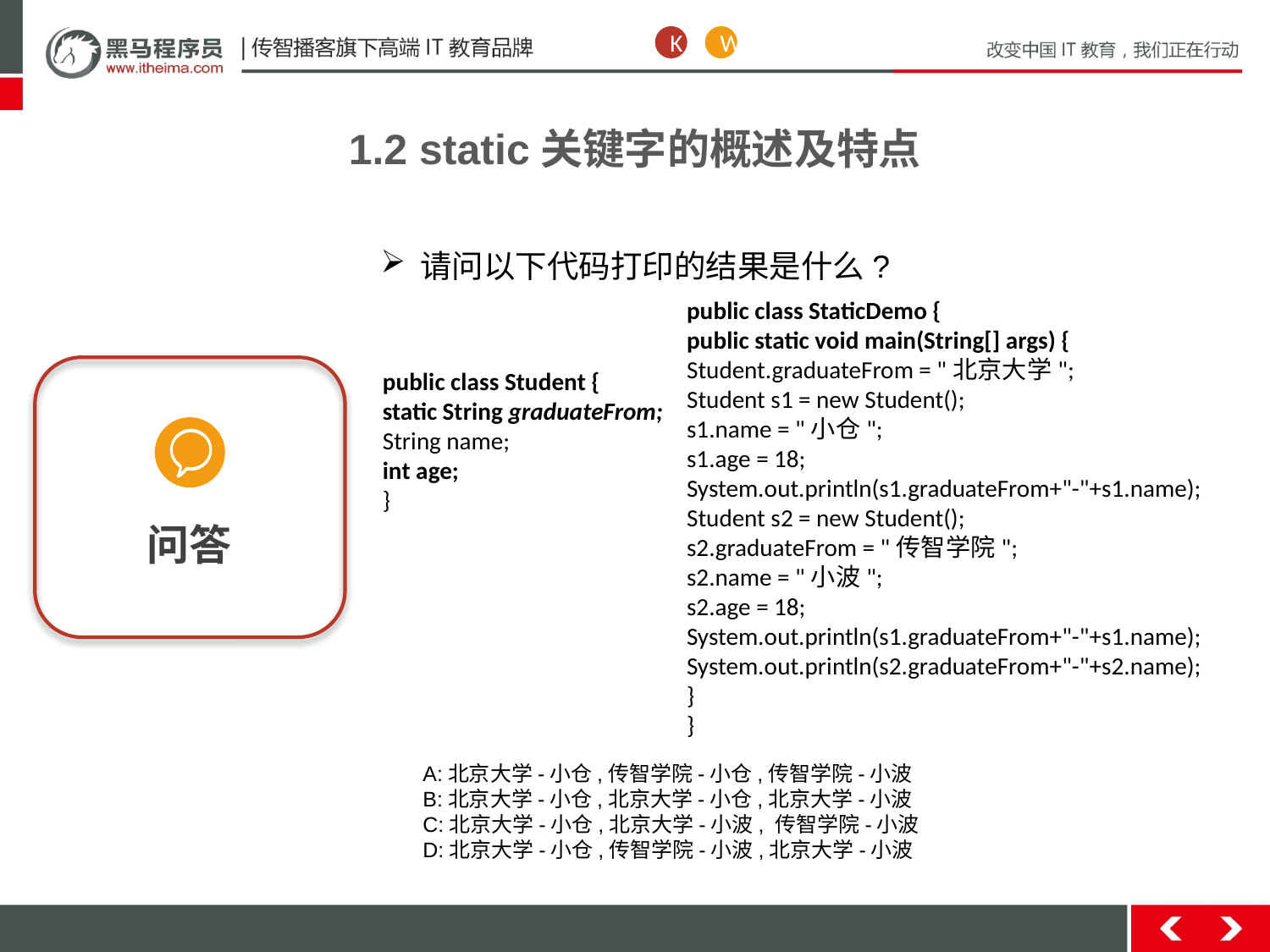

K
W
1.2 static关键字的概述及特点
请问以下代码打印的结果是什么?
public class StaticDemo {
public static void main(String[] args) {
Student.graduateFrom = "北京大学";
Student s1 = new Student();
s1.name = "小仓";
s1.age = 18;
System.out.println(s1.graduateFrom+"-"+s1.name);
Student s2 = new Student();
s2.graduateFrom = "传智学院";
s2.name = "小波";
s2.age = 18;
System.out.println(s1.graduateFrom+"-"+s1.name);
System.out.println(s2.graduateFrom+"-"+s2.name);
}
}

public class Student {
static String graduateFrom;
String name;
int age;
}

问答
A:北京大学-小仓,传智学院-小仓,传智学院-小波
B:北京大学-小仓,北京大学-小仓,北京大学-小波
C:北京大学-小仓,北京大学-小波, 传智学院-小波
D:北京大学-小仓,传智学院-小波,北京大学-小波